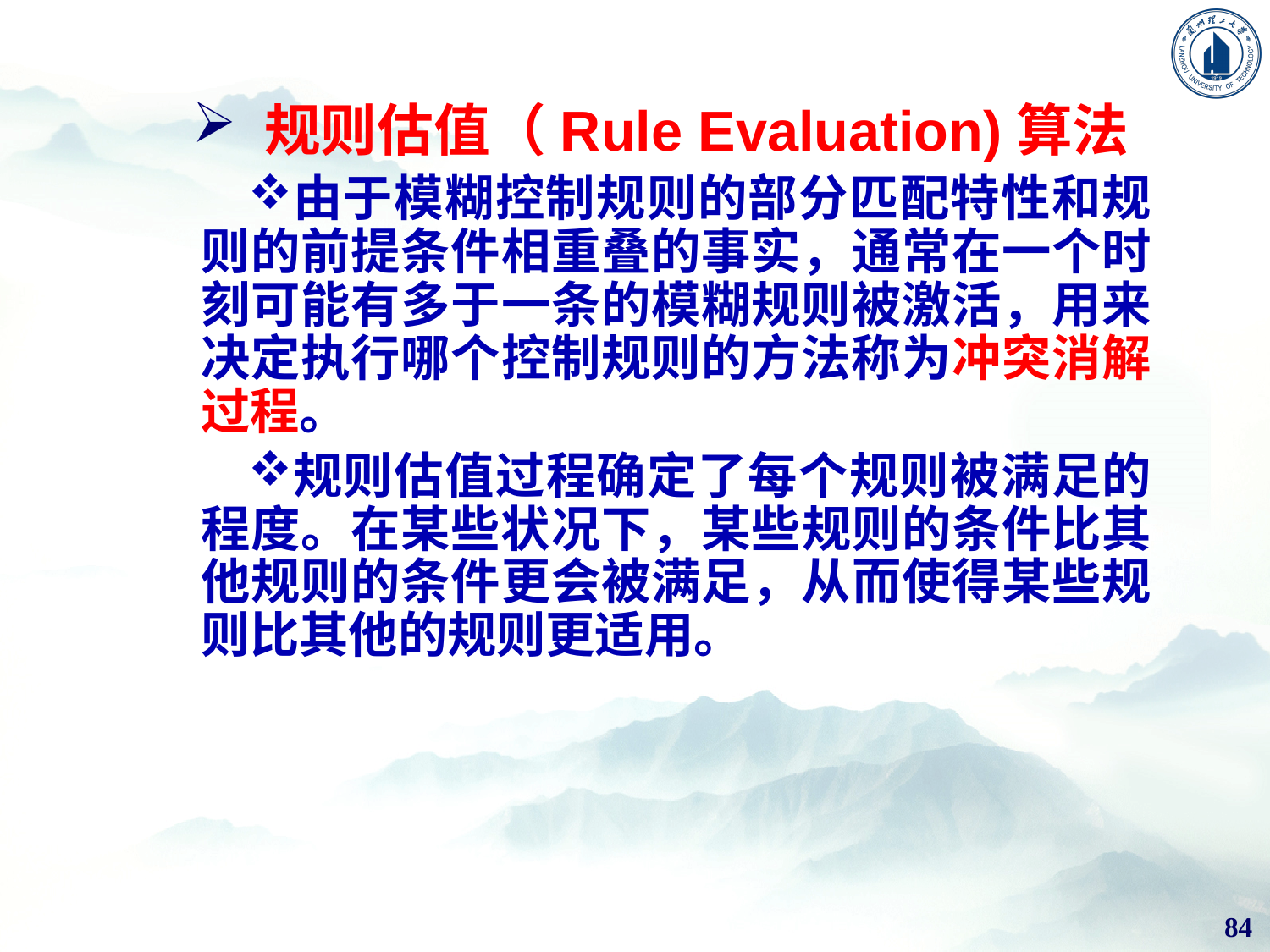

规则估值（Rule Evaluation)算法
由于模糊控制规则的部分匹配特性和规则的前提条件相重叠的事实，通常在一个时刻可能有多于一条的模糊规则被激活，用来决定执行哪个控制规则的方法称为冲突消解过程。
规则估值过程确定了每个规则被满足的程度。在某些状况下，某些规则的条件比其他规则的条件更会被满足，从而使得某些规则比其他的规则更适用。
84